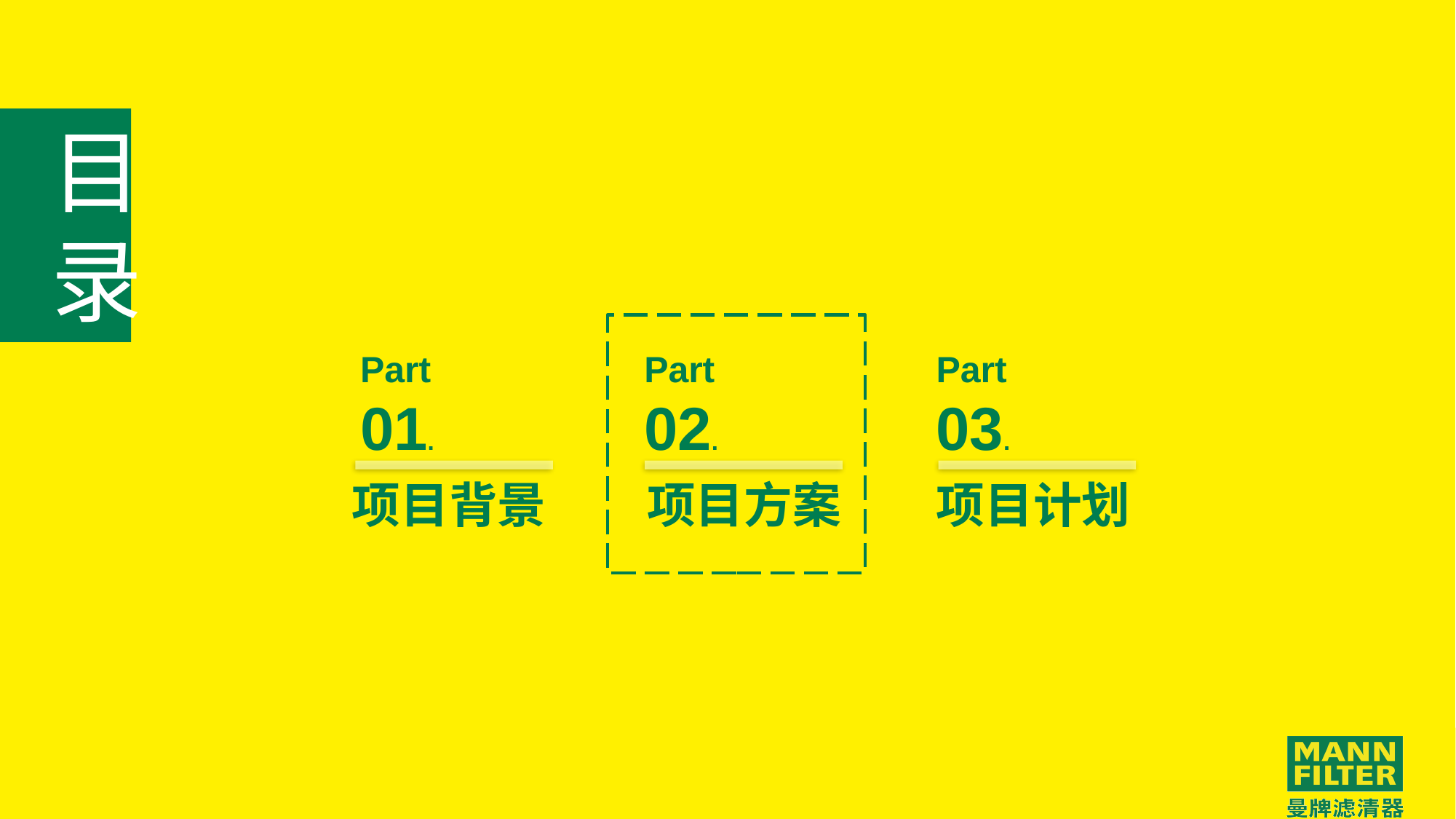

目录

Part
01.
Part
02.
Part
03.

项目背景
项目方案
项目计划